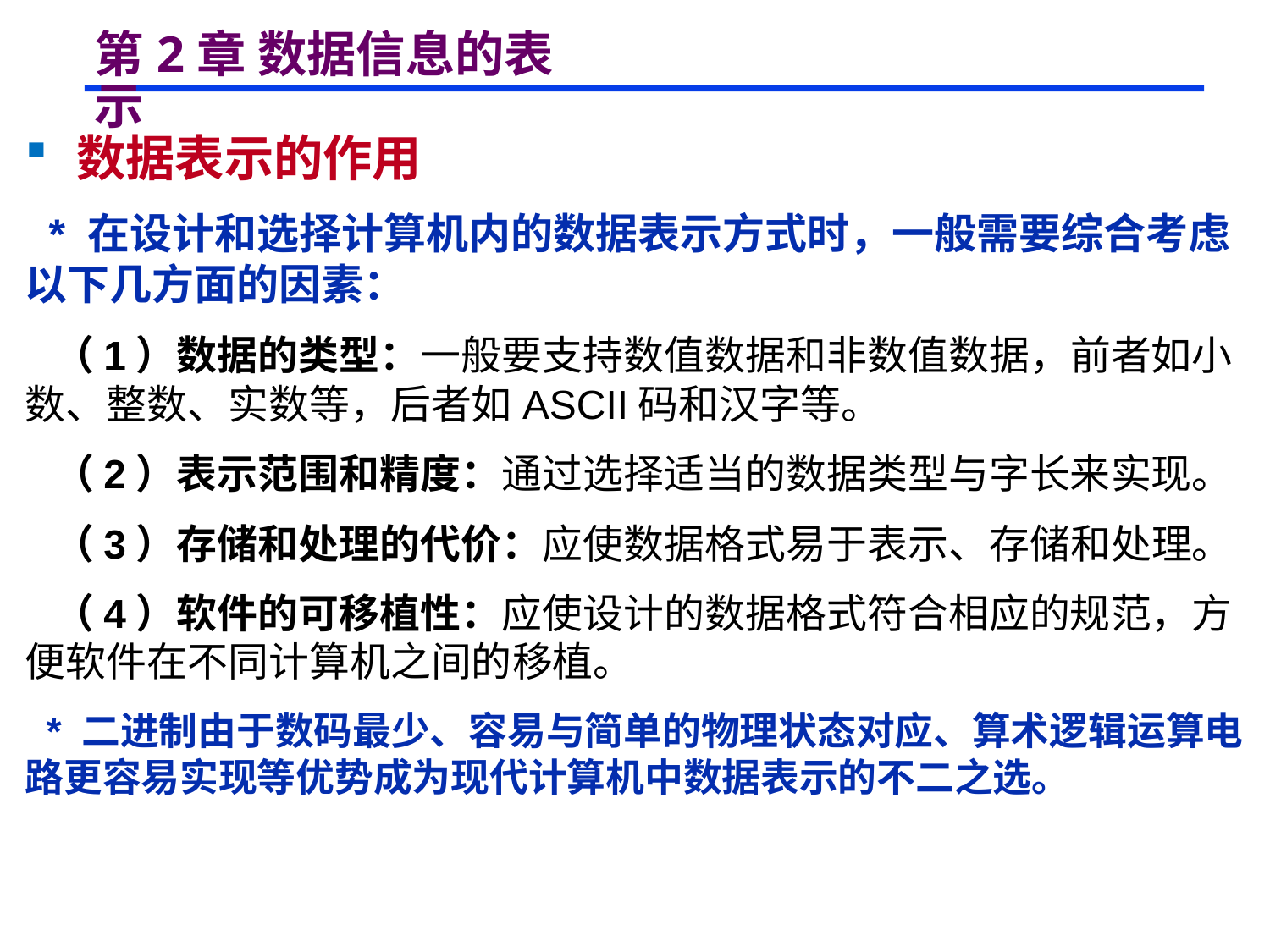

# 第2章 数据信息的表示
 数据表示的作用
  * 在设计和选择计算机内的数据表示方式时，一般需要综合考虑以下几方面的因素：
  （1）数据的类型：一般要支持数值数据和非数值数据，前者如小数、整数、实数等，后者如ASCII码和汉字等。
  （2）表示范围和精度：通过选择适当的数据类型与字长来实现。
  （3）存储和处理的代价：应使数据格式易于表示、存储和处理。
  （4）软件的可移植性：应使设计的数据格式符合相应的规范，方便软件在不同计算机之间的移植。
  * 二进制由于数码最少、容易与简单的物理状态对应、算术逻辑运算电路更容易实现等优势成为现代计算机中数据表示的不二之选。